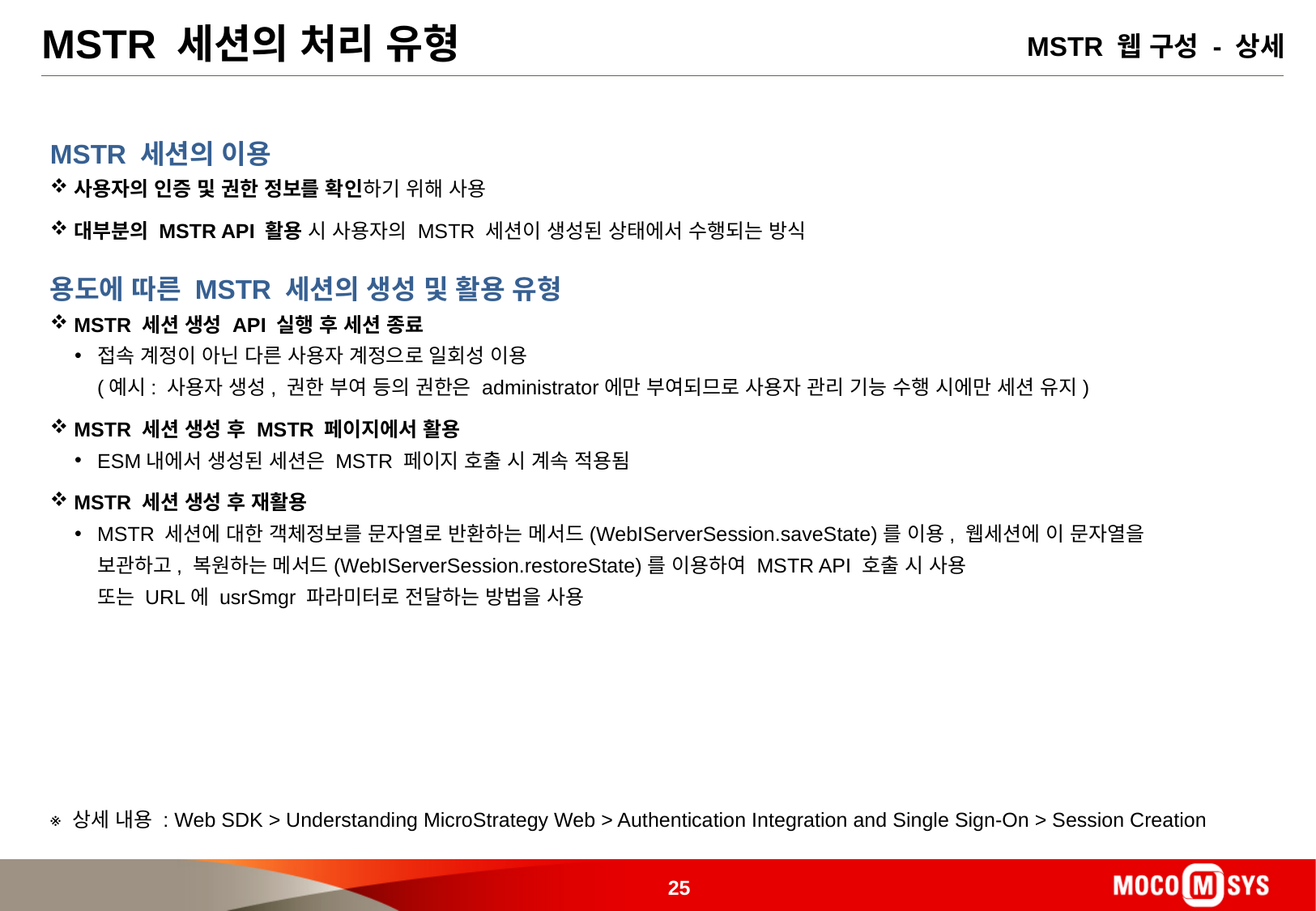

# MSTR 세션의 처리 유형
MSTR 웹 구성 - 상세
MSTR 세션의 이용
사용자의 인증 및 권한 정보를 확인하기 위해 사용
대부분의 MSTR API 활용 시 사용자의 MSTR 세션이 생성된 상태에서 수행되는 방식
용도에 따른 MSTR 세션의 생성 및 활용 유형
MSTR 세션 생성 API 실행 후 세션 종료
접속 계정이 아닌 다른 사용자 계정으로 일회성 이용
(예시: 사용자 생성, 권한 부여 등의 권한은 administrator에만 부여되므로 사용자 관리 기능 수행 시에만 세션 유지)
MSTR 세션 생성 후 MSTR 페이지에서 활용
ESM내에서 생성된 세션은 MSTR 페이지 호출 시 계속 적용됨
MSTR 세션 생성 후 재활용
MSTR 세션에 대한 객체정보를 문자열로 반환하는 메서드(WebIServerSession.saveState)를 이용, 웹세션에 이 문자열을
보관하고, 복원하는 메서드(WebIServerSession.restoreState)를 이용하여 MSTR API 호출 시 사용
또는 URL에 usrSmgr 파라미터로 전달하는 방법을 사용
상세 내용 : Web SDK > Understanding MicroStrategy Web > Authentication Integration and Single Sign-On > Session Creation